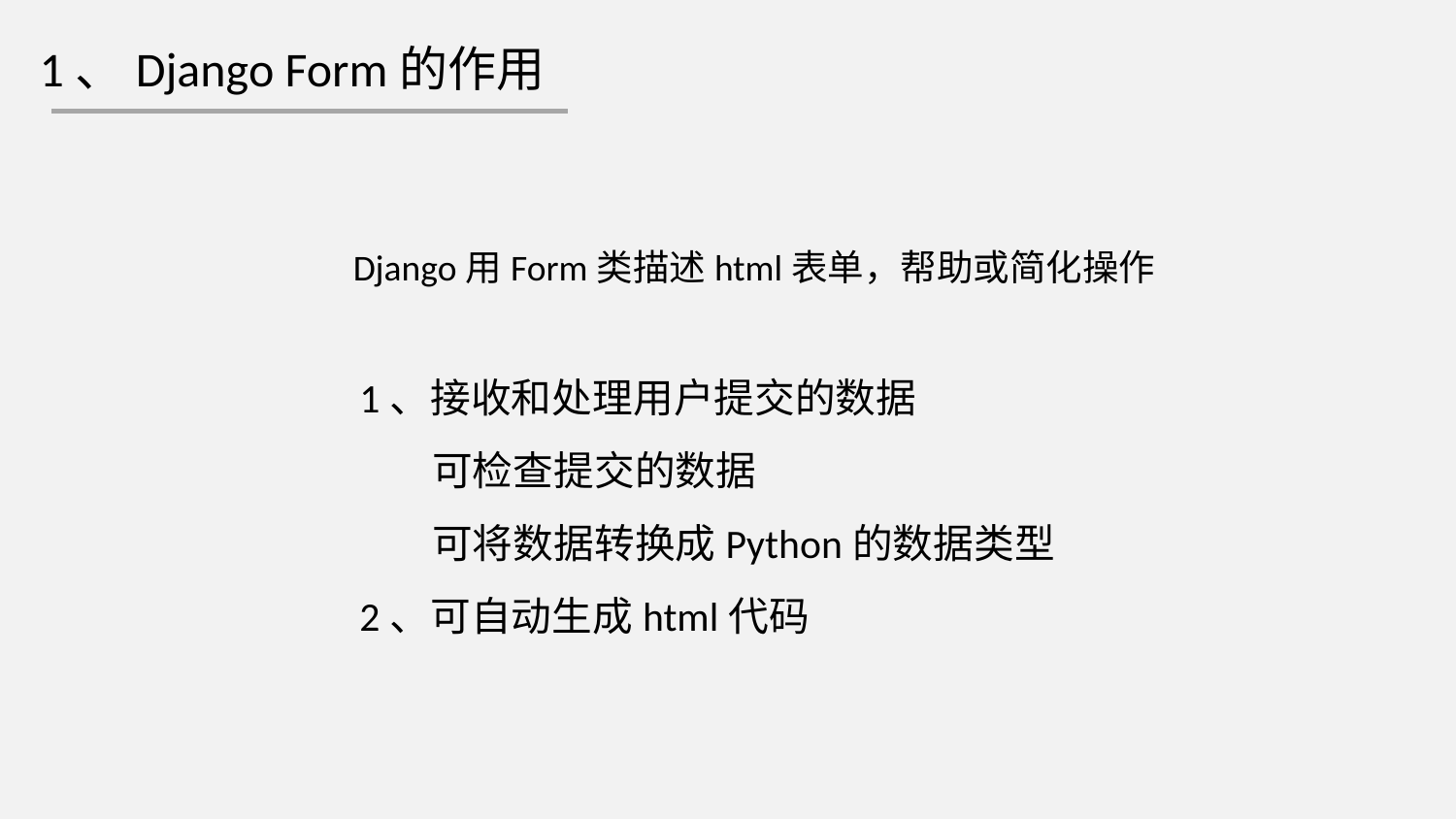

1、Django Form的作用
Django用Form类描述html表单，帮助或简化操作
1、接收和处理用户提交的数据
       可检查提交的数据
       可将数据转换成Python的数据类型
2、可自动生成html代码